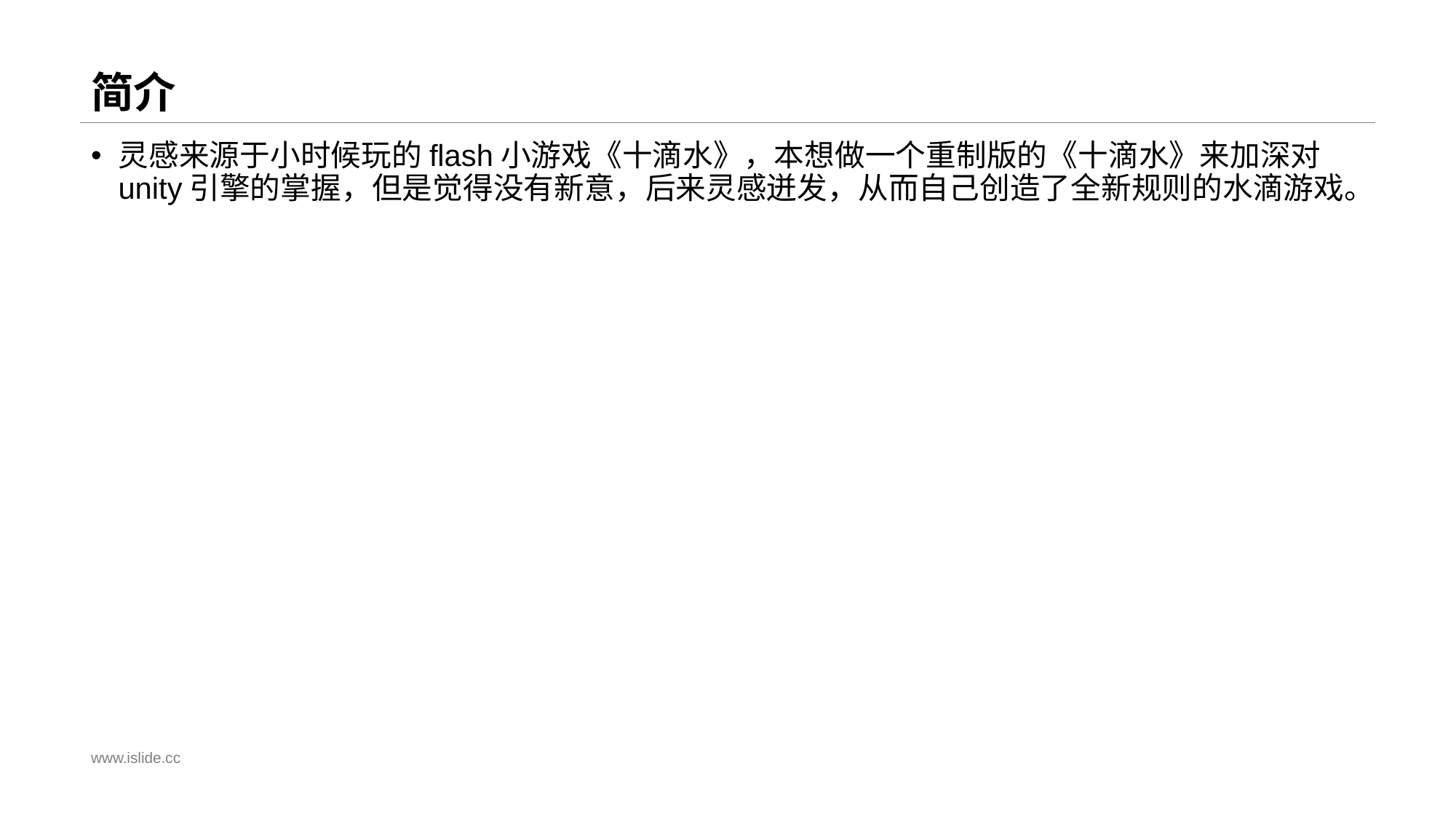

# 简介
灵感来源于小时候玩的flash小游戏《十滴水》，本想做一个重制版的《十滴水》来加深对unity引擎的掌握，但是觉得没有新意，后来灵感迸发，从而自己创造了全新规则的水滴游戏。
www.islide.cc
4